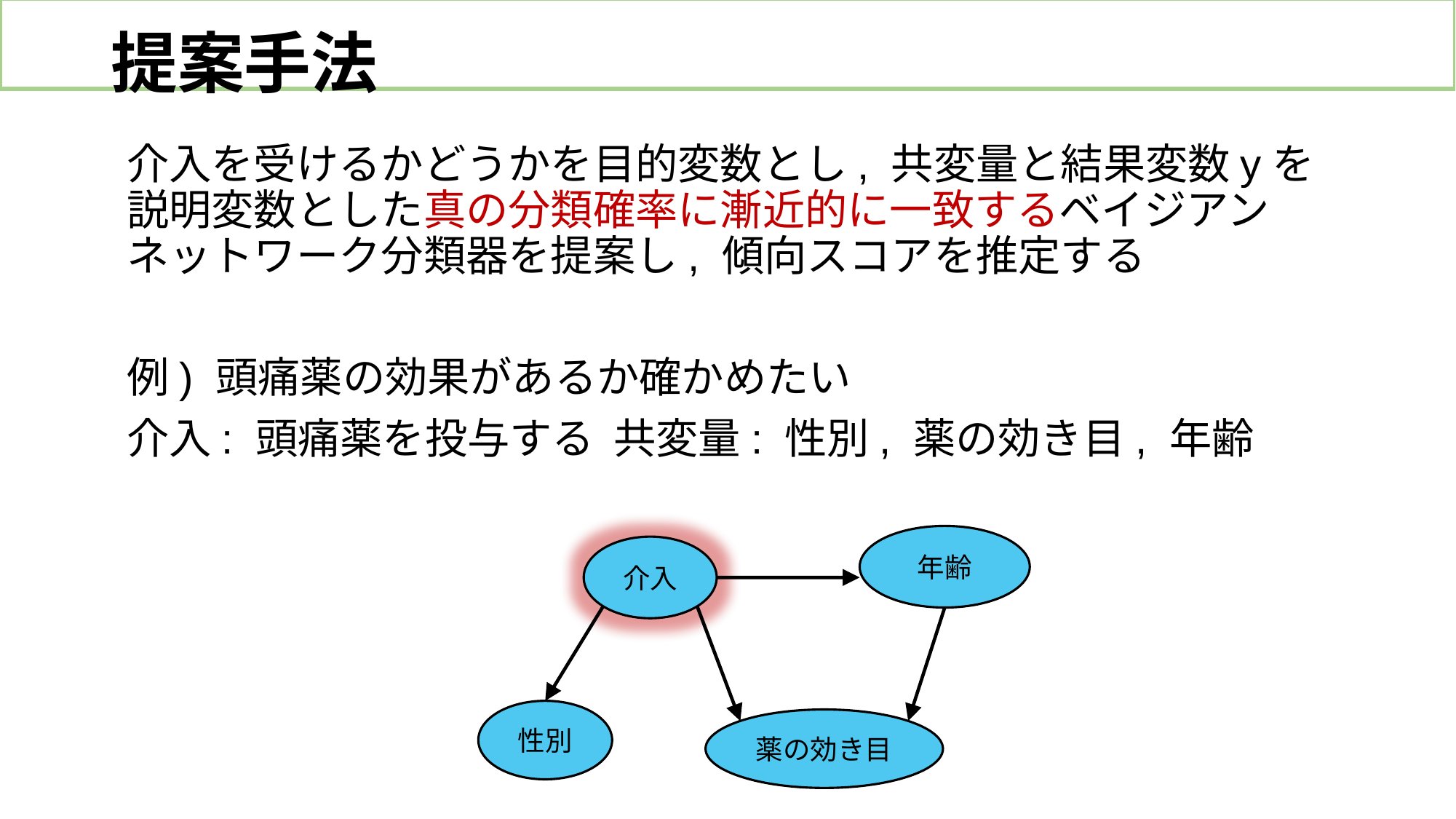

# 提案手法
介入を受けるかどうかを目的変数とし, 共変量と結果変数yを説明変数とした真の分類確率に漸近的に一致するベイジアンネットワーク分類器を提案し, 傾向スコアを推定する

例) 頭痛薬の効果があるか確かめたい
介入: 頭痛薬を投与する  共変量: 性別, 薬の効き目, 年齢

年齢
介入
性別
薬の効き目